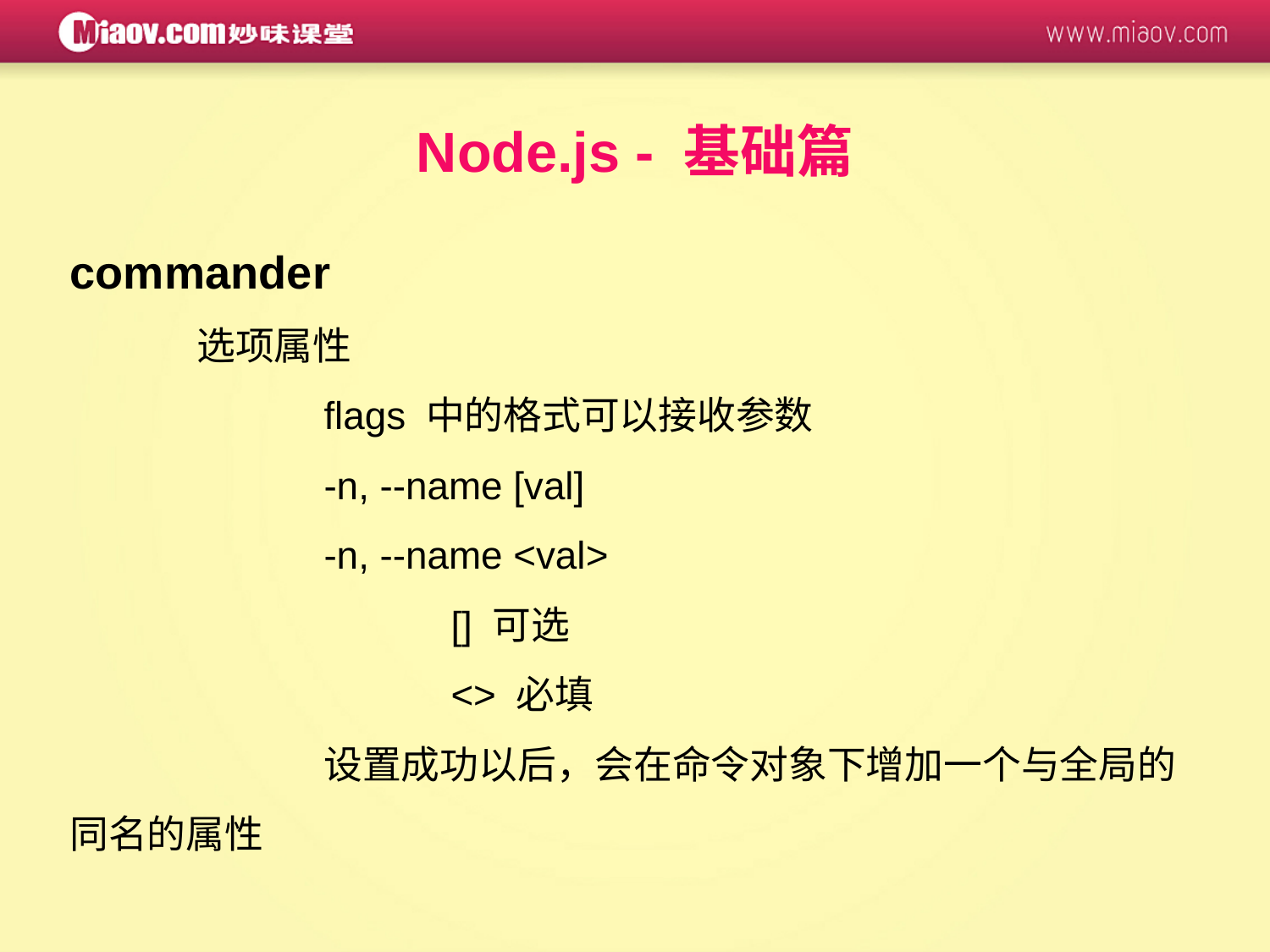

Node.js - 基础篇
commander
	选项属性
		flags 中的格式可以接收参数
		-n, --name [val]
		-n, --name <val>
			[] 可选
			<> 必填
		设置成功以后，会在命令对象下增加一个与全局的同名的属性